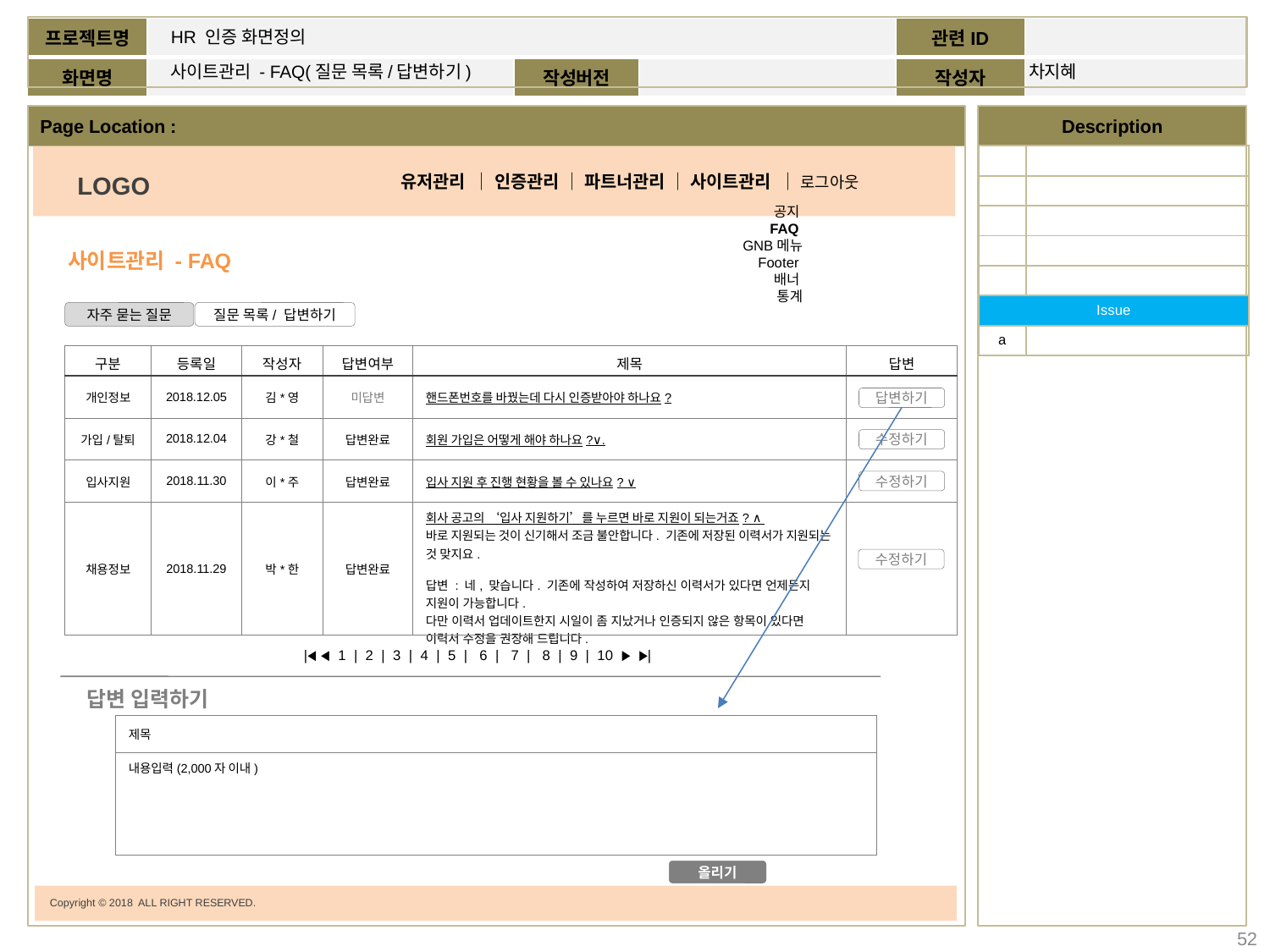

HR 인증 화면정의
사이트관리 - FAQ(질문 목록/답변하기)
차지혜
|  |  |
| --- | --- |
|  |  |
|  |  |
|  |  |
|  |  |
| Issue |  |
| a |  |

LOGO
유저관리  │ 인증관리 │ 파트너관리 │ 사이트관리  │ 로그아웃
공지
FAQ
GNB메뉴
Footer
배너
통계
사이트관리 - FAQ
자주 묻는 질문
질문 목록/ 답변하기
| 구분 | 등록일 | 작성자 | 답변여부 | 제목 | 답변 |
| --- | --- | --- | --- | --- | --- |
| 개인정보 | 2018.12.05 | 김\*영 | 미답변 | 핸드폰번호를 바꿨는데 다시 인증받아야 하나요? |  |
| 가입/탈퇴 | 2018.12.04 | 강\*철 | 답변완료 | 회원 가입은 어떻게 해야 하나요?∨. |  |
| 입사지원 | 2018.11.30 | 이\*주 | 답변완료 | 입사 지원 후 진행 현황을 볼 수 있나요? ∨ |  |
| 채용정보 | 2018.11.29 | 박\*한 | 답변완료 | 회사 공고의 ‘입사 지원하기’를 누르면 바로 지원이 되는거죠? ∧ 바로 지원되는 것이 신기해서 조금 불안합니다. 기존에 저장된 이력서가 지원되는 것 맞지요. 답변 : 네, 맞습니다. 기존에 작성하여 저장하신 이력서가 있다면 언제든지 지원이 가능합니다. 다만 이력서 업데이트한지 시일이 좀 지났거나 인증되지 않은 항목이 있다면 이력서 수정을 권장해 드립니다. |  |
답변하기
수정하기
수정하기
수정하기
 |◀ ◀  1  |  2  |  3  |  4  |  5  |   6  |   7  |   8  |  9  |  10  ▶  ▶|
답변 입력하기
| 제목 |
| --- |
| 내용입력(2,000자 이내) |
올리기

Copyright © 2018  ALL RIGHT RESERVED.
52